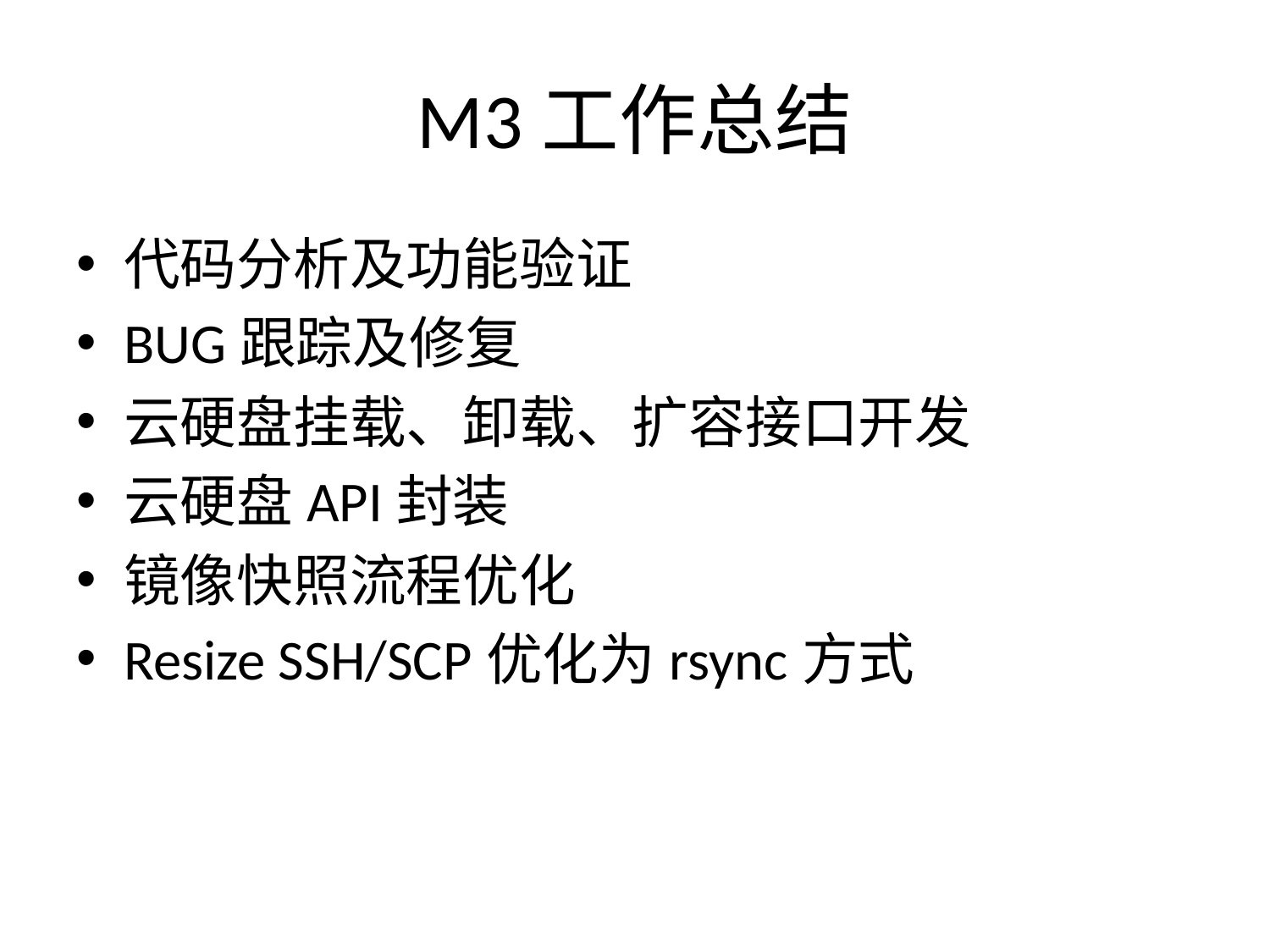

# M3工作总结
代码分析及功能验证
BUG跟踪及修复
云硬盘挂载、卸载、扩容接口开发
云硬盘API封装
镜像快照流程优化
Resize SSH/SCP优化为rsync方式